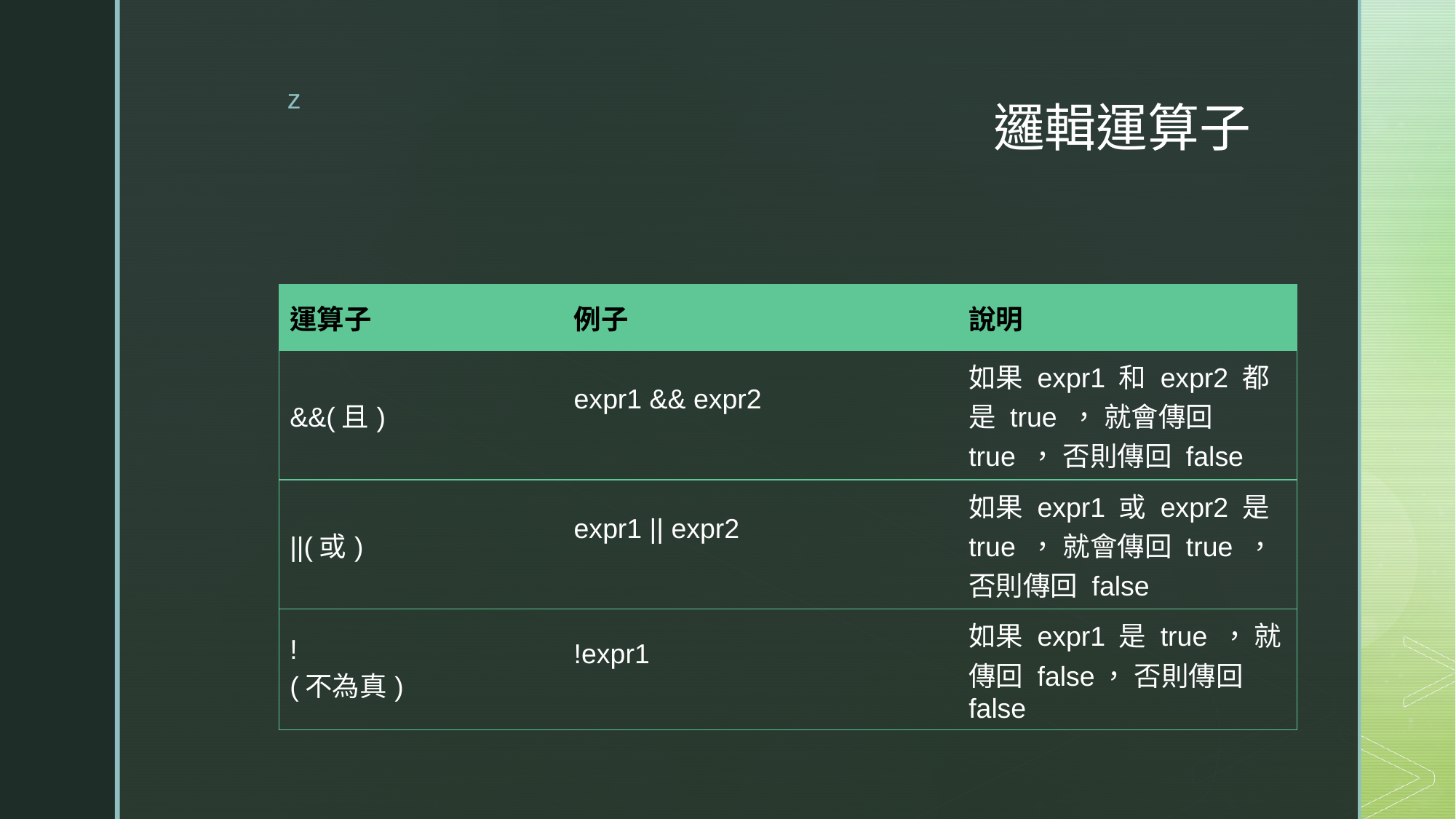

# 邏輯運算子
| 運算子 | 例子 | 說明 |
| --- | --- | --- |
| &&(且) | expr1 && expr2 | 如果 expr1 和 expr2 都是 true ， 就會傳回 true ， 否則傳回 false |
| ||(或) | expr1 || expr2 | 如果 expr1 或 expr2 是 true ， 就會傳回 true ， 否則傳回 false |
| ! (不為真) | !expr1 | 如果 expr1 是 true ， 就傳回 false， 否則傳回 false |